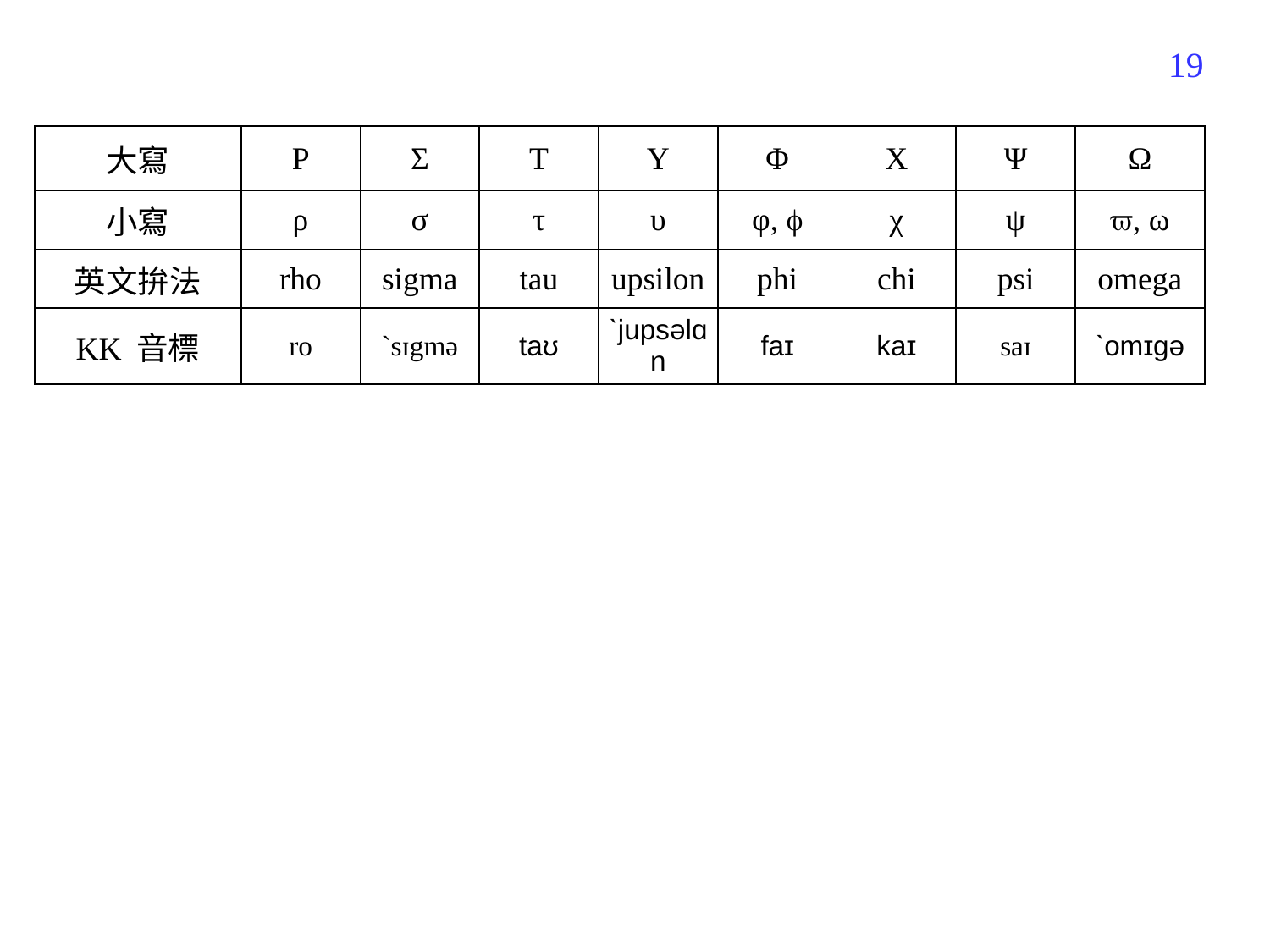

19
| 大寫 | Ρ | Σ | Τ | Υ | Φ | Χ | Ψ | Ω |
| --- | --- | --- | --- | --- | --- | --- | --- | --- |
| 小寫 | ρ | σ | τ | υ | φ, φ | χ | ψ | ϖ, ω |
| 英文拚法 | rho | sigma | tau | upsilon | phi | chi | psi | omega |
| KK 音標 | ro | ˋsɪgmə | taʊ | ˋjupsəlɑn | faɪ | kaɪ | saɪ | ˋomɪgə |